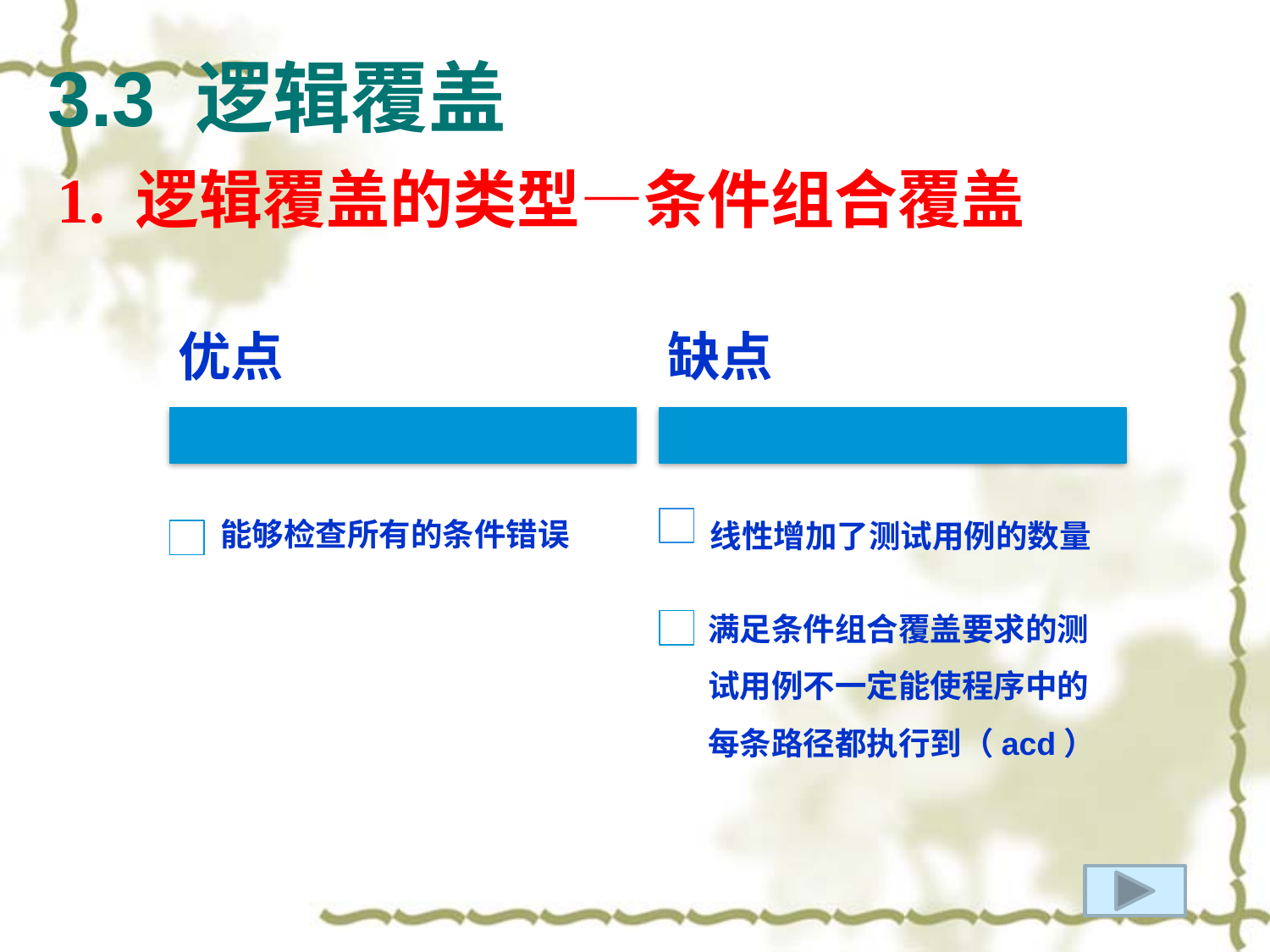

# 3.3 逻辑覆盖
1. 逻辑覆盖的类型—条件组合覆盖
优点
能够检查所有的条件错误
缺点
线性增加了测试用例的数量
满足条件组合覆盖要求的测试用例不一定能使程序中的每条路径都执行到（acd）